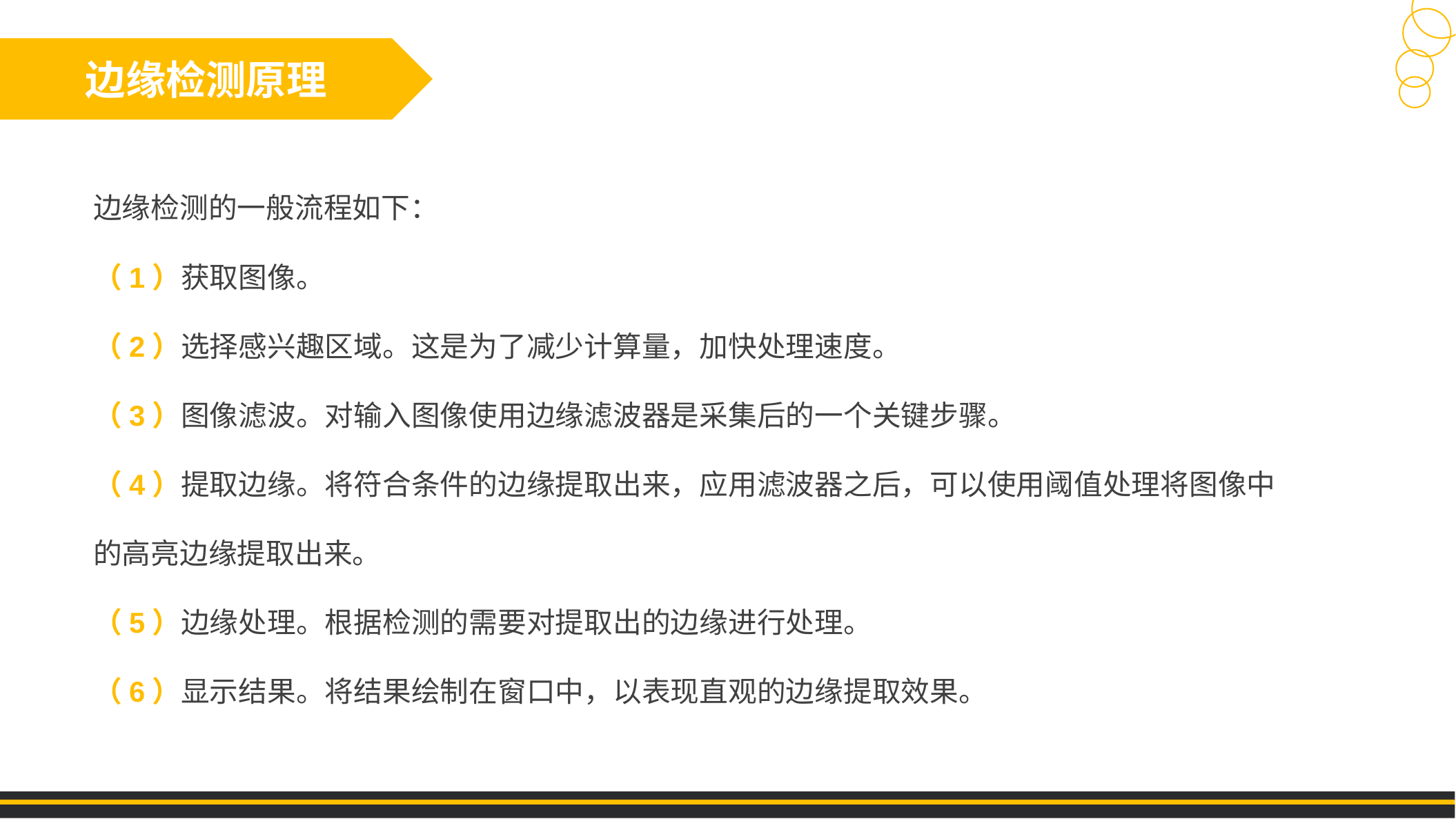

边缘检测原理
边缘检测的一般流程如下：
（1）获取图像。
（2）选择感兴趣区域。这是为了减少计算量，加快处理速度。
（3）图像滤波。对输入图像使用边缘滤波器是采集后的一个关键步骤。
（4）提取边缘。将符合条件的边缘提取出来，应用滤波器之后，可以使用阈值处理将图像中的高亮边缘提取出来。
（5）边缘处理。根据检测的需要对提取出的边缘进行处理。
（6）显示结果。将结果绘制在窗口中，以表现直观的边缘提取效果。